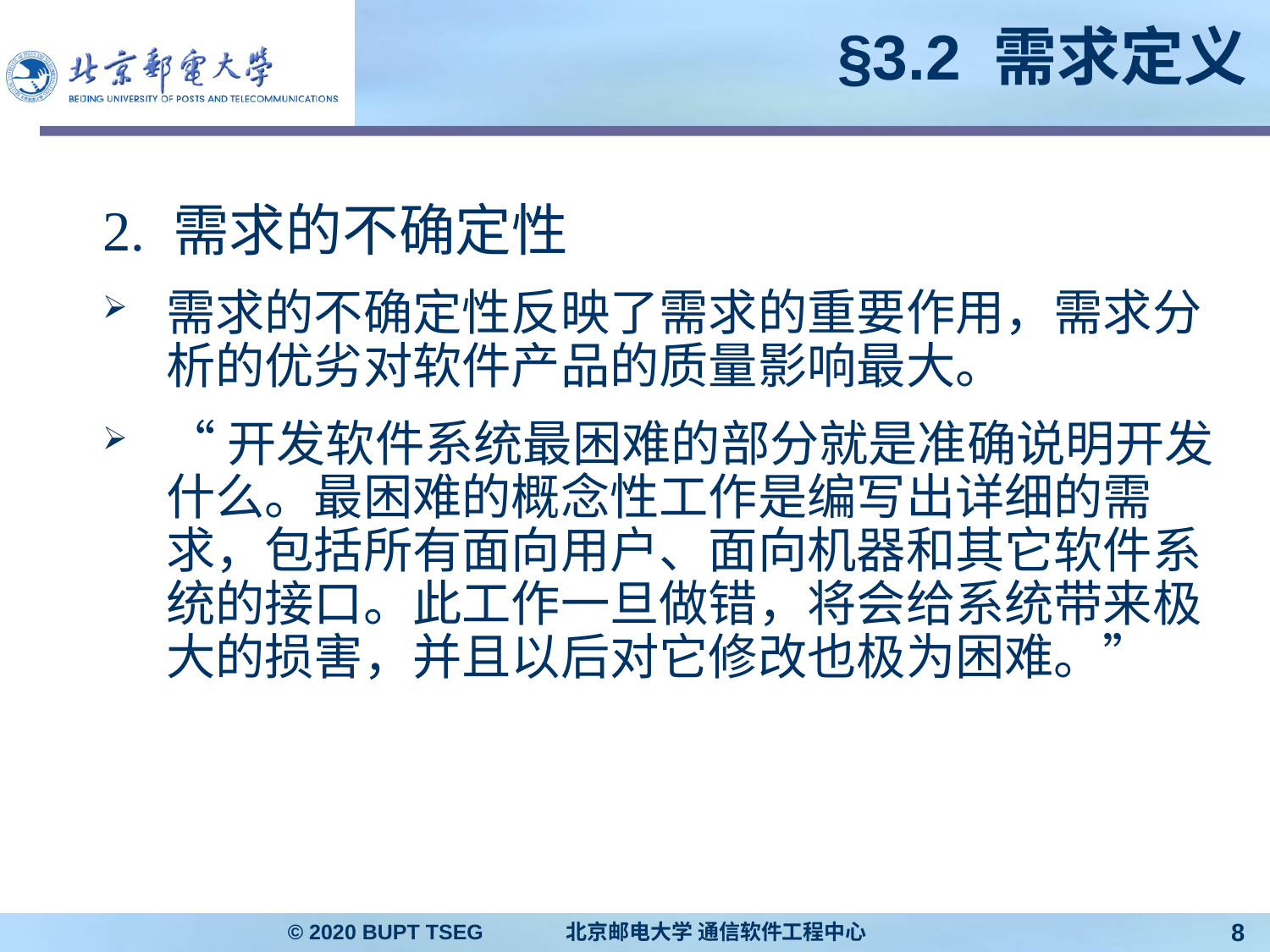

# §3.2 需求定义
2. 需求的不确定性
需求的不确定性反映了需求的重要作用，需求分析的优劣对软件产品的质量影响最大。
“开发软件系统最困难的部分就是准确说明开发什么。最困难的概念性工作是编写出详细的需求，包括所有面向用户、面向机器和其它软件系统的接口。此工作一旦做错，将会给系统带来极大的损害，并且以后对它修改也极为困难。”

© 2020 BUPT TSEG             北京邮电大学 通信软件工程中心